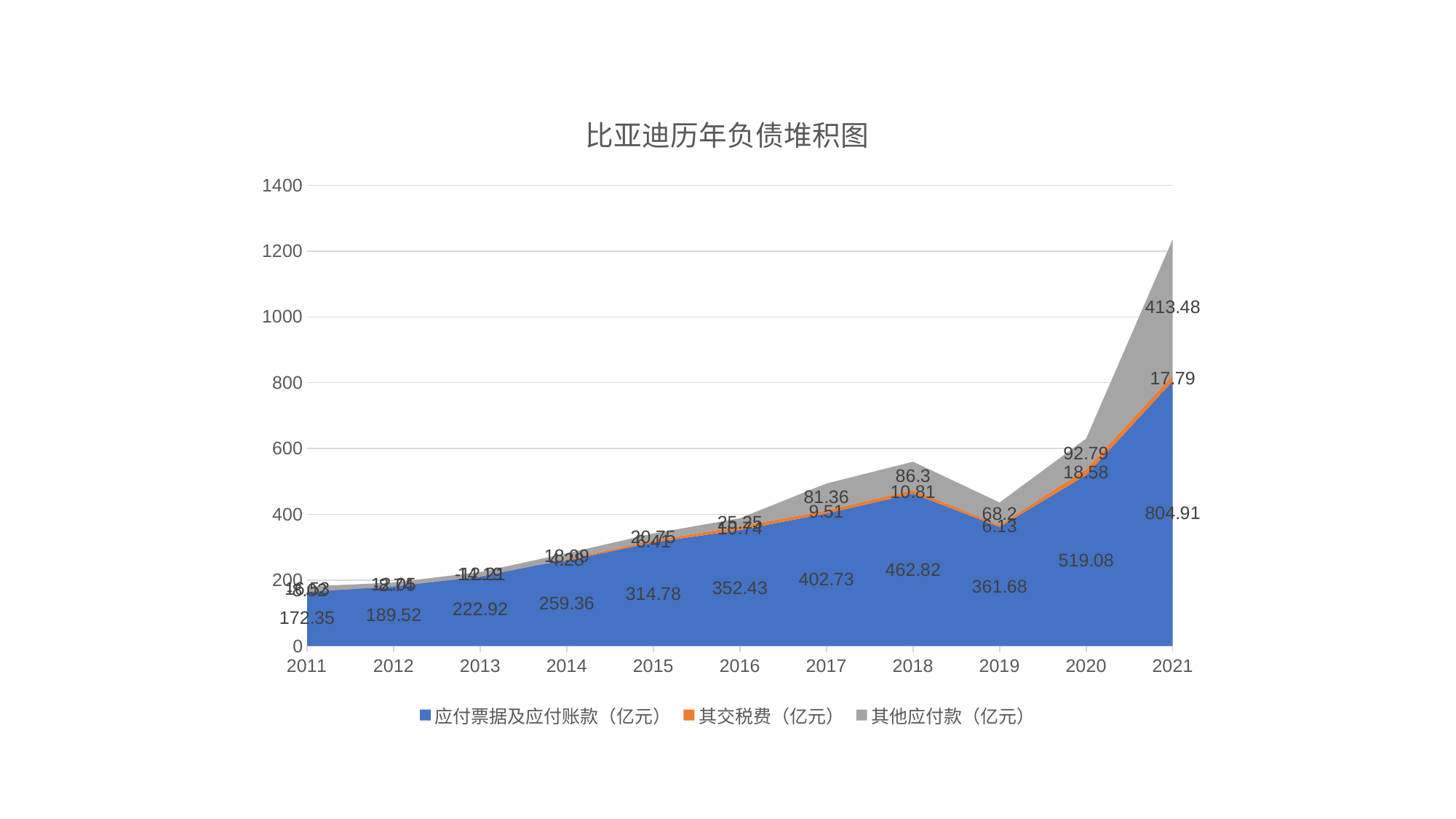

### Chart: 比亚迪历年负债堆积图

| Category | 应付票据及应付账款（亿元） | 其交税费（亿元） | 其他应付款（亿元） |
|---|---|---|---|
| 2011 | 172.35 | -8.02 | 16.53 |
| 2012 | 189.52 | -8.74 | 12.05 |
| 2013 | 222.92 | -12.21 | 14.19 |
| 2014 | 259.36 | 4.28 | 18.09 |
| 2015 | 314.78 | 6.41 | 20.75 |
| 2016 | 352.43 | 10.74 | 25.25 |
| 2017 | 402.73 | 9.51 | 81.36 |
| 2018 | 462.82 | 10.81 | 86.3 |
| 2019 | 361.68 | 6.13 | 68.2 |
| 2020 | 519.08 | 18.58 | 92.79 |
| 2021 | 804.91 | 17.79 | 413.48 |